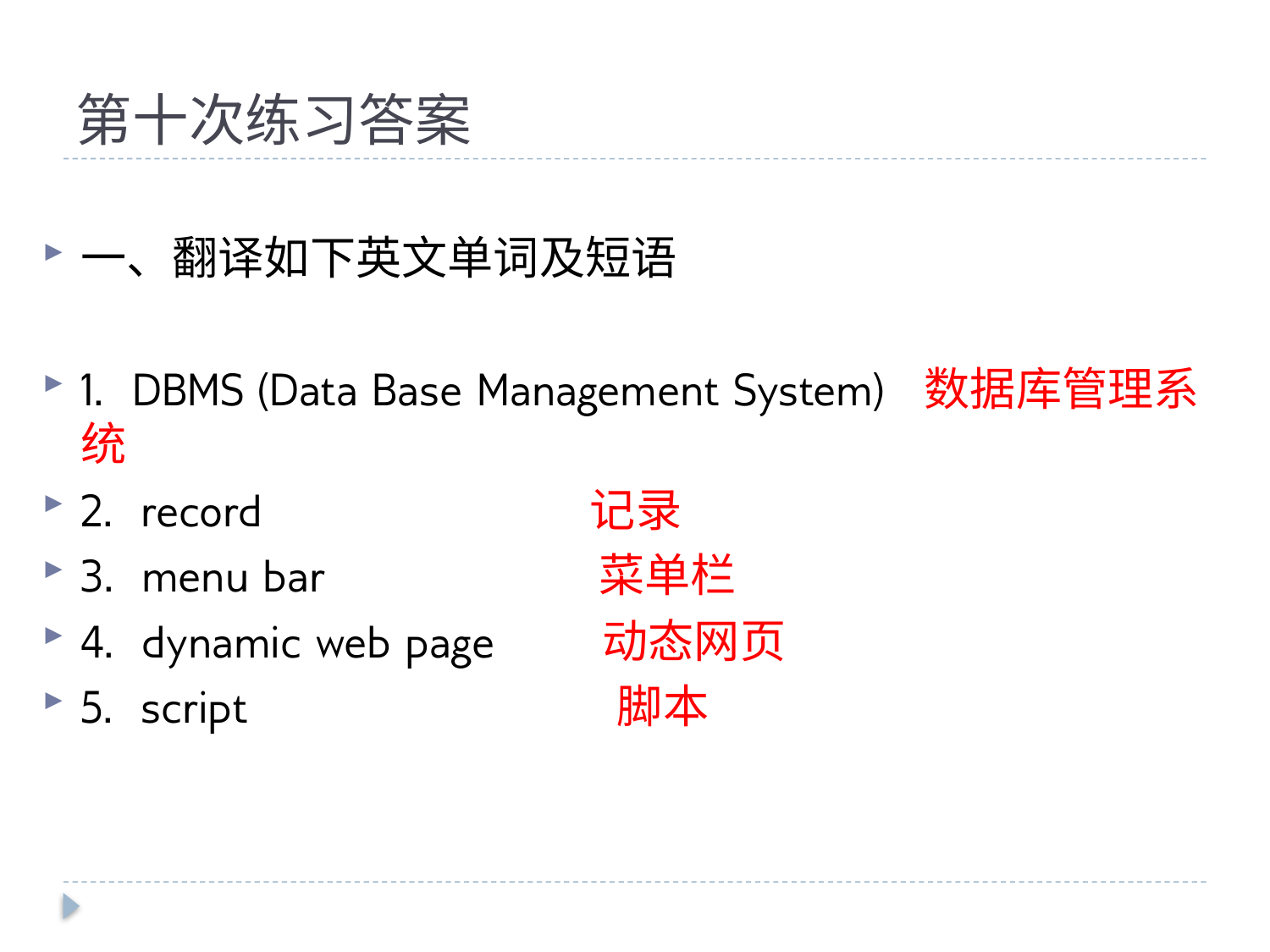

# 第十次练习答案
一、翻译如下英文单词及短语

1.  DBMS (Data Base Management System)  数据库管理系统
2.  record                       记录
3.  menu bar                   菜单栏
4.  dynamic web page       动态网页
5.  script                          脚本